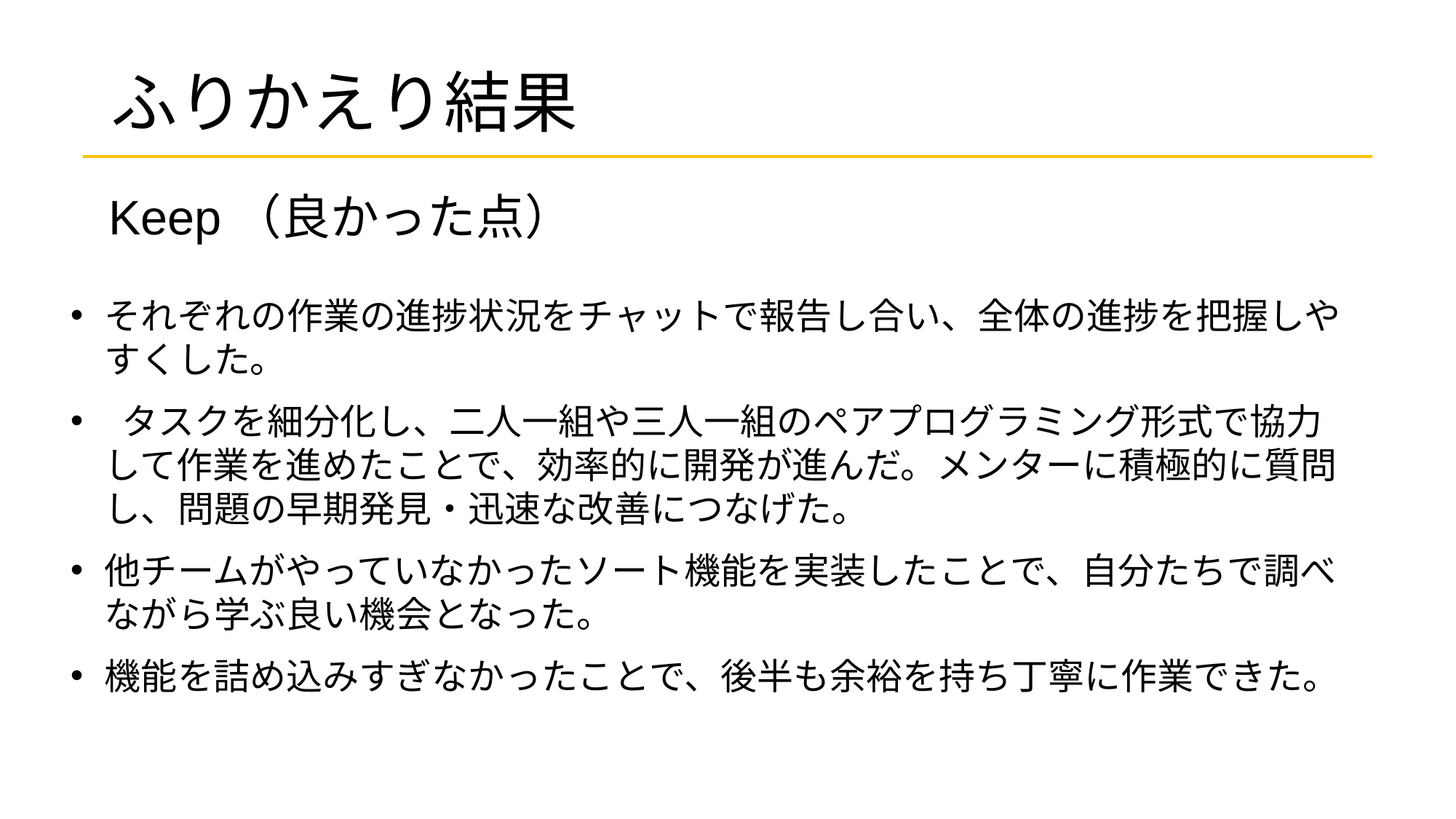

# ふりかえり結果
Keep（良かった点）
それぞれの作業の進捗状況をチャットで報告し合い、全体の進捗を把握しやすくした。

 タスクを細分化し、二人一組や三人一組のペアプログラミング形式で協力して作業を進めたことで、効率的に開発が進んだ。メンターに積極的に質問し、問題の早期発見・迅速な改善につなげた。

他チームがやっていなかったソート機能を実装したことで、自分たちで調べながら学ぶ良い機会となった。

機能を詰め込みすぎなかったことで、後半も余裕を持ち丁寧に作業できた。